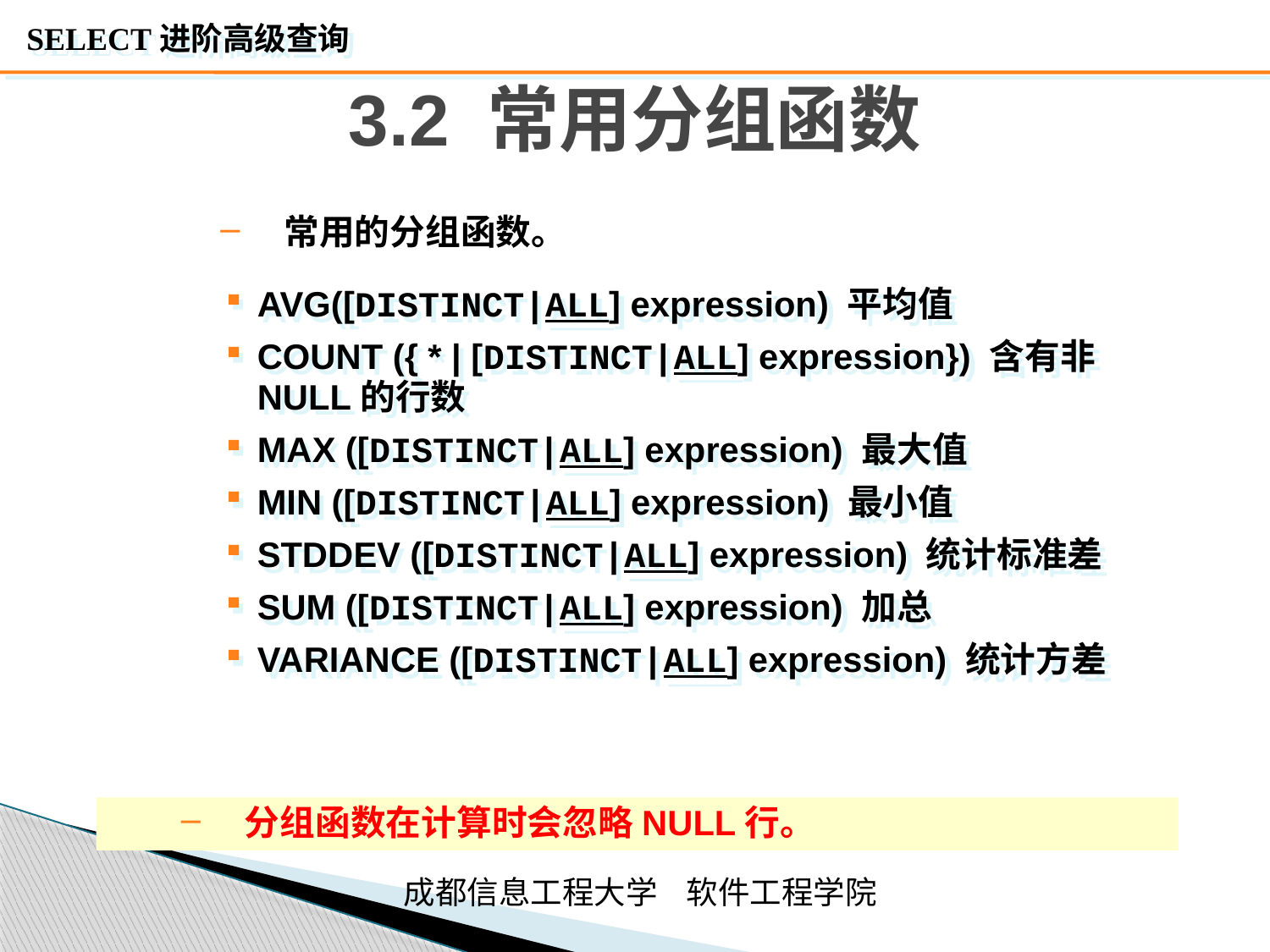

# 3.2 常用分组函数
常用的分组函数。
AVG([DISTINCT|ALL] expression) 平均值
COUNT ({ * | [DISTINCT|ALL] expression}) 含有非NULL的行数
MAX ([DISTINCT|ALL] expression) 最大值
MIN ([DISTINCT|ALL] expression) 最小值
STDDEV ([DISTINCT|ALL] expression) 统计标准差
SUM ([DISTINCT|ALL] expression) 加总
VARIANCE ([DISTINCT|ALL] expression) 统计方差
分组函数在计算时会忽略NULL行。